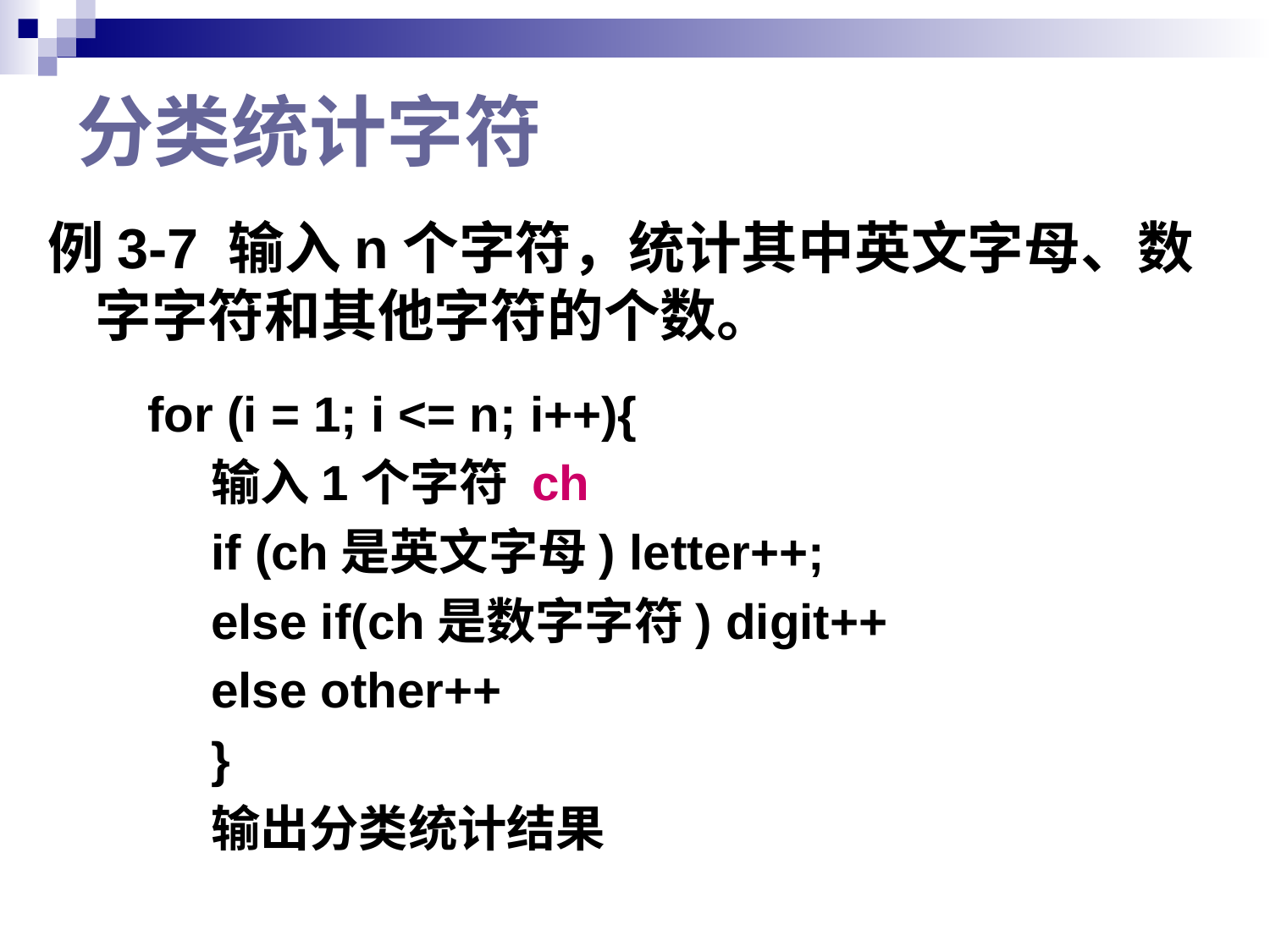

# 分类统计字符
例3-7 输入n个字符，统计其中英文字母、数字字符和其他字符的个数。
for (i = 1; i <= n; i++){
输入1个字符 ch
if (ch是英文字母) letter++;
else if(ch是数字字符) digit++
else other++
}
输出分类统计结果